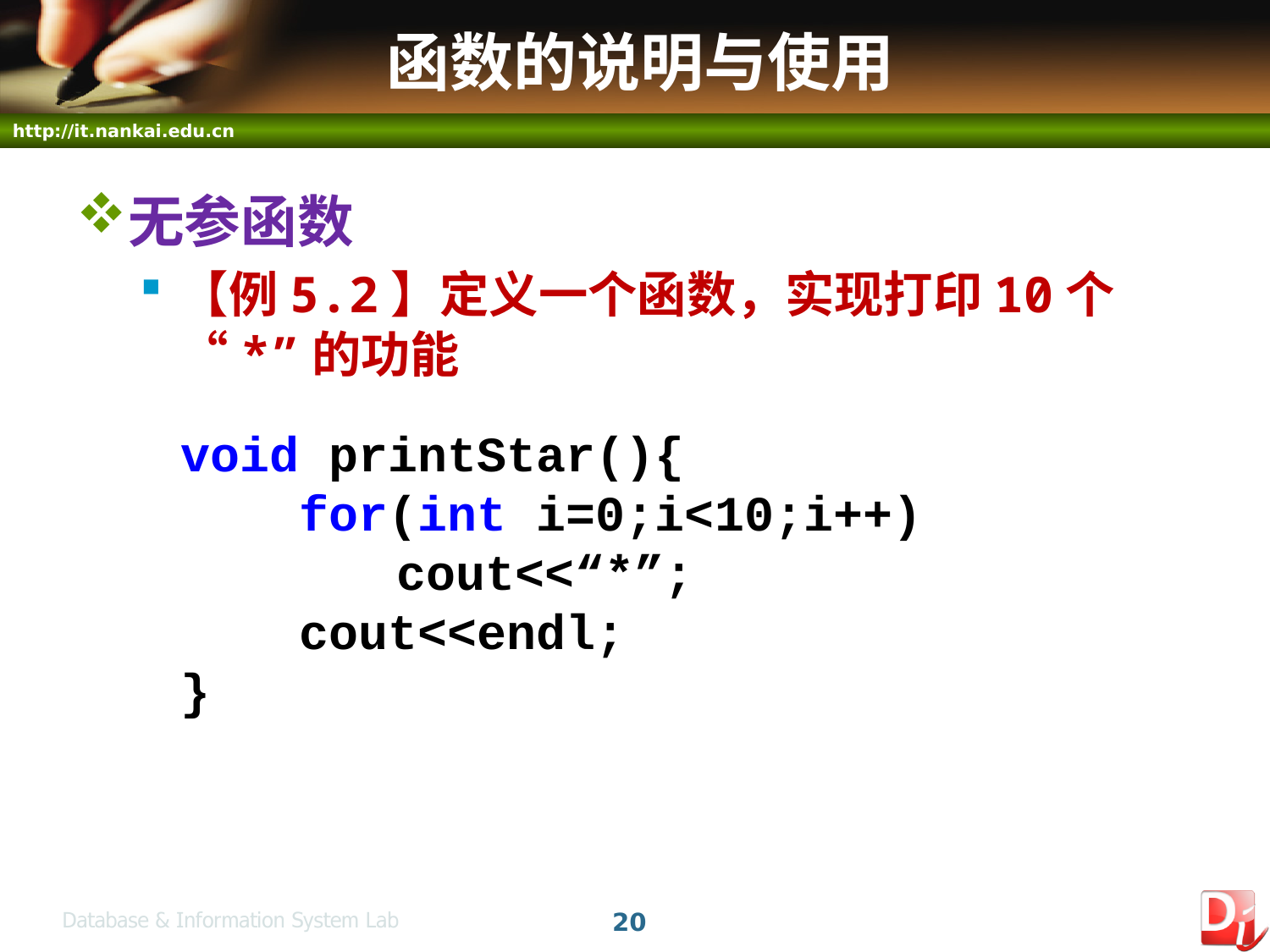

# 函数的说明与使用
无参函数
【例5.2】定义一个函数，实现打印10个“*”的功能

void printStar(){
    for(int i=0;i<10;i++)
	   cout<<“*”;
    cout<<endl;
}

20
Database & Information System Lab